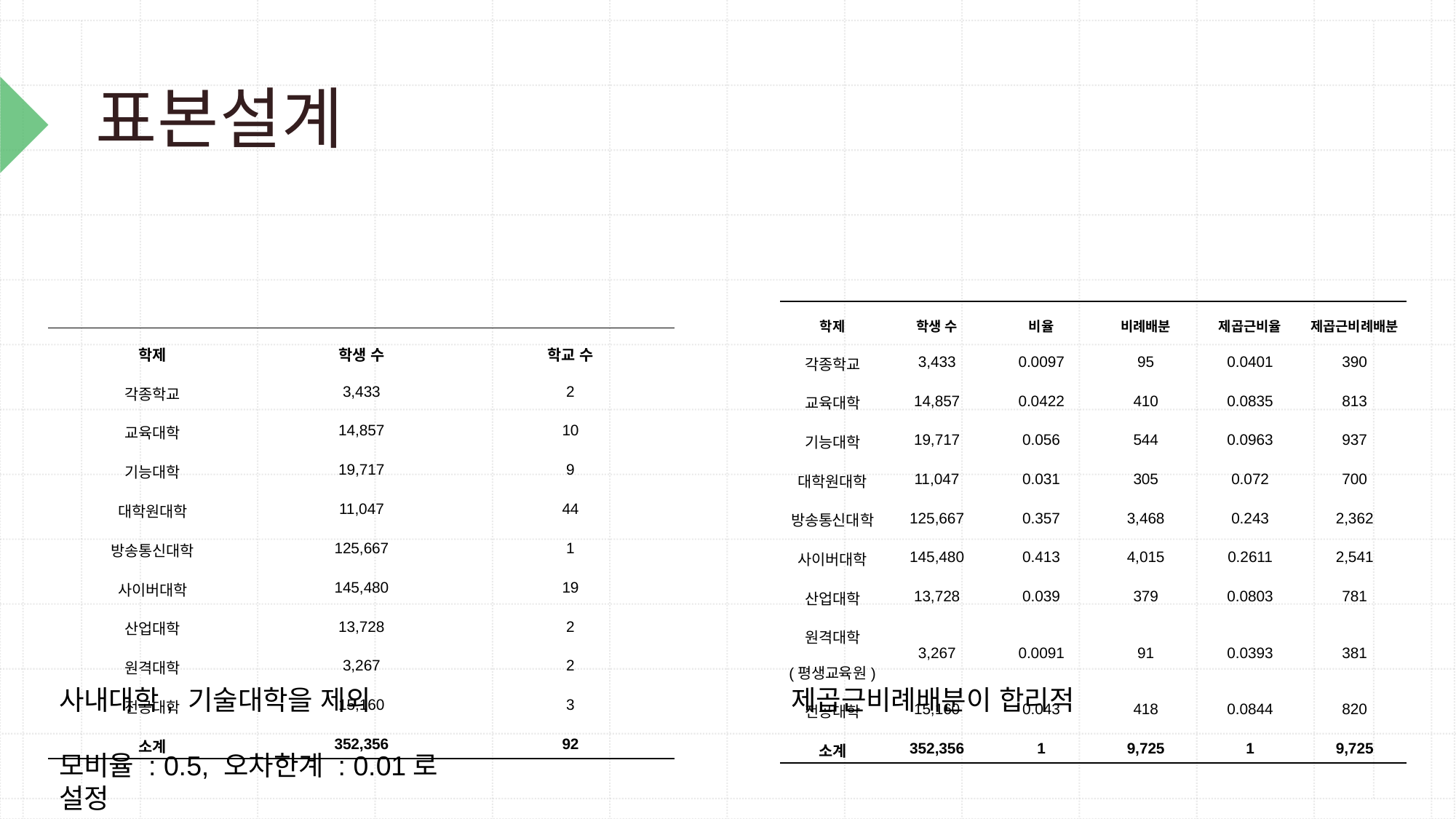

# 표본설계
| 학제 | 학생 수 | 비율 | 비례배분 | 제곱근비율 | 제곱근비례배분 |
| --- | --- | --- | --- | --- | --- |
| 각종학교 | 3,433 | 0.0097 | 95 | 0.0401 | 390 |
| 교육대학 | 14,857 | 0.0422 | 410 | 0.0835 | 813 |
| 기능대학 | 19,717 | 0.056 | 544 | 0.0963 | 937 |
| 대학원대학 | 11,047 | 0.031 | 305 | 0.072 | 700 |
| 방송통신대학 | 125,667 | 0.357 | 3,468 | 0.243 | 2,362 |
| 사이버대학 | 145,480 | 0.413 | 4,015 | 0.2611 | 2,541 |
| 산업대학 | 13,728 | 0.039 | 379 | 0.0803 | 781 |
| 원격대학 (평생교육원) | 3,267 | 0.0091 | 91 | 0.0393 | 381 |
| 전공대학 | 15,160 | 0.043 | 418 | 0.0844 | 820 |
| 소계 | 352,356 | 1 | 9,725 | 1 | 9,725 |
| 학제 | 학생 수 | 학교 수 |
| --- | --- | --- |
| 각종학교 | 3,433 | 2 |
| 교육대학 | 14,857 | 10 |
| 기능대학 | 19,717 | 9 |
| 대학원대학 | 11,047 | 44 |
| 방송통신대학 | 125,667 | 1 |
| 사이버대학 | 145,480 | 19 |
| 산업대학 | 13,728 | 2 |
| 원격대학 | 3,267 | 2 |
| 전공대학 | 15,160 | 3 |
| 소계 | 352,356 | 92 |
사내대학, 기술대학을 제외

모비율 : 0.5, 오차한계 : 0.01로 설정
제곱근비례배분이 합리적